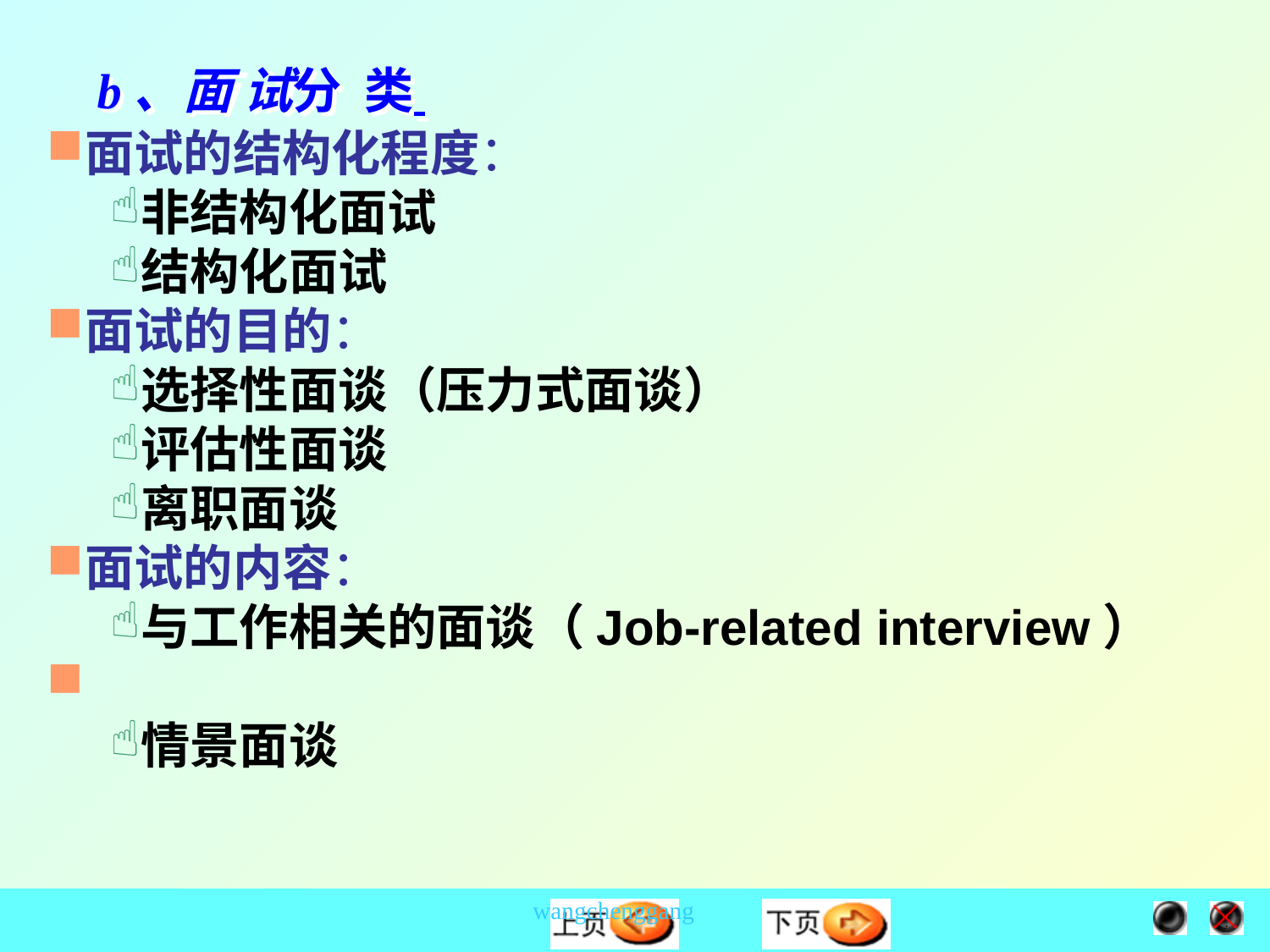

b、面 试分  类
面试的结构化程度：
非结构化面试
结构化面试
面试的目的：
选择性面谈（压力式面谈）
评估性面谈
离职面谈
面试的内容：
与工作相关的面谈（Job-related interview）

情景面谈

wangchenggang